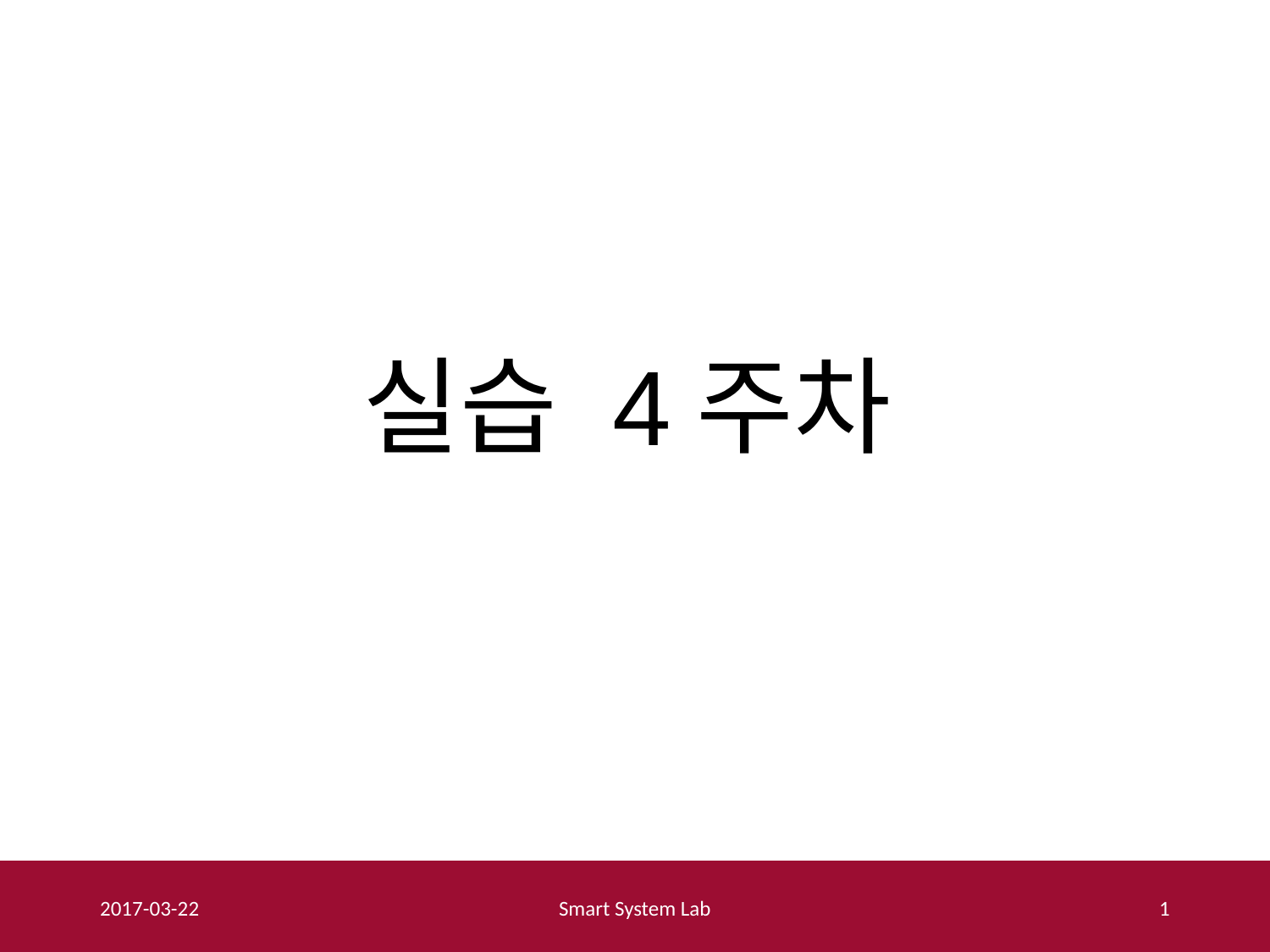

# 실습 4주차

2017-03-22
Smart System Lab
1